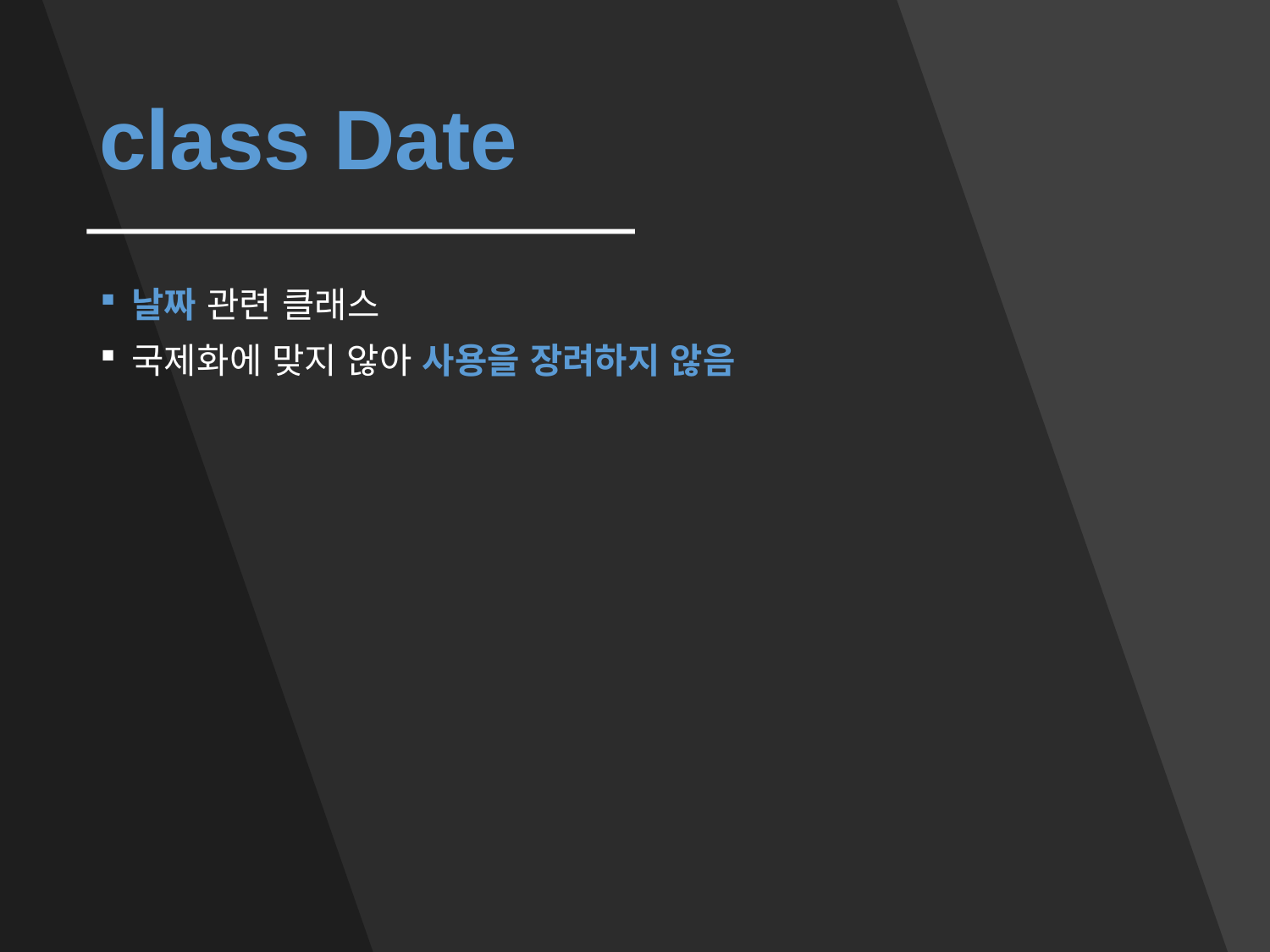

# class Date

날짜 관련 클래스
국제화에 맞지 않아 사용을 장려하지 않음